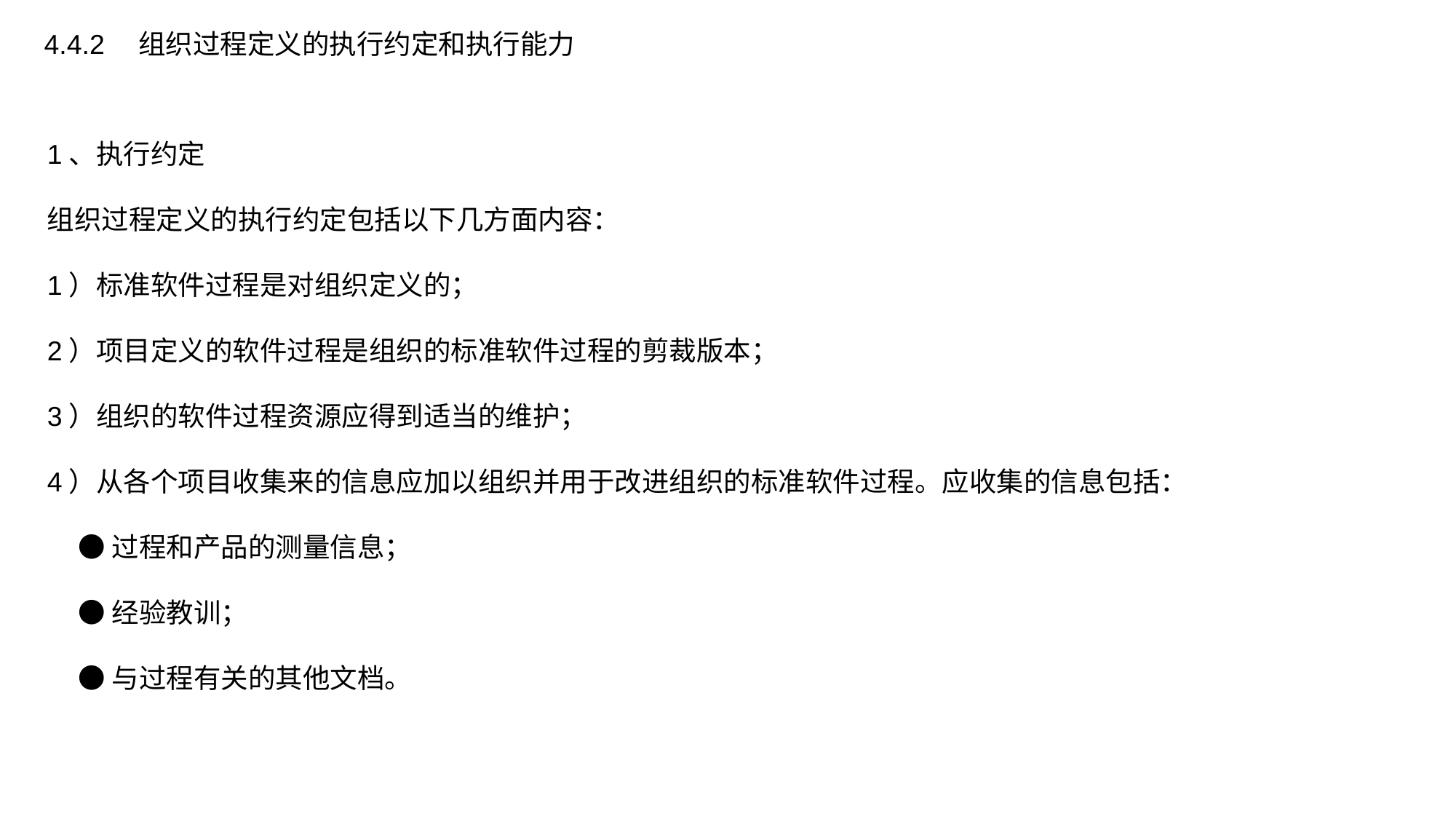

4.4.2　组织过程定义的执行约定和执行能力
1、执行约定
组织过程定义的执行约定包括以下几方面内容：
1）标准软件过程是对组织定义的；
2）项目定义的软件过程是组织的标准软件过程的剪裁版本；
3）组织的软件过程资源应得到适当的维护；
4）从各个项目收集来的信息应加以组织并用于改进组织的标准软件过程。应收集的信息包括：
     ●过程和产品的测量信息；
     ●经验教训；
     ●与过程有关的其他文档。